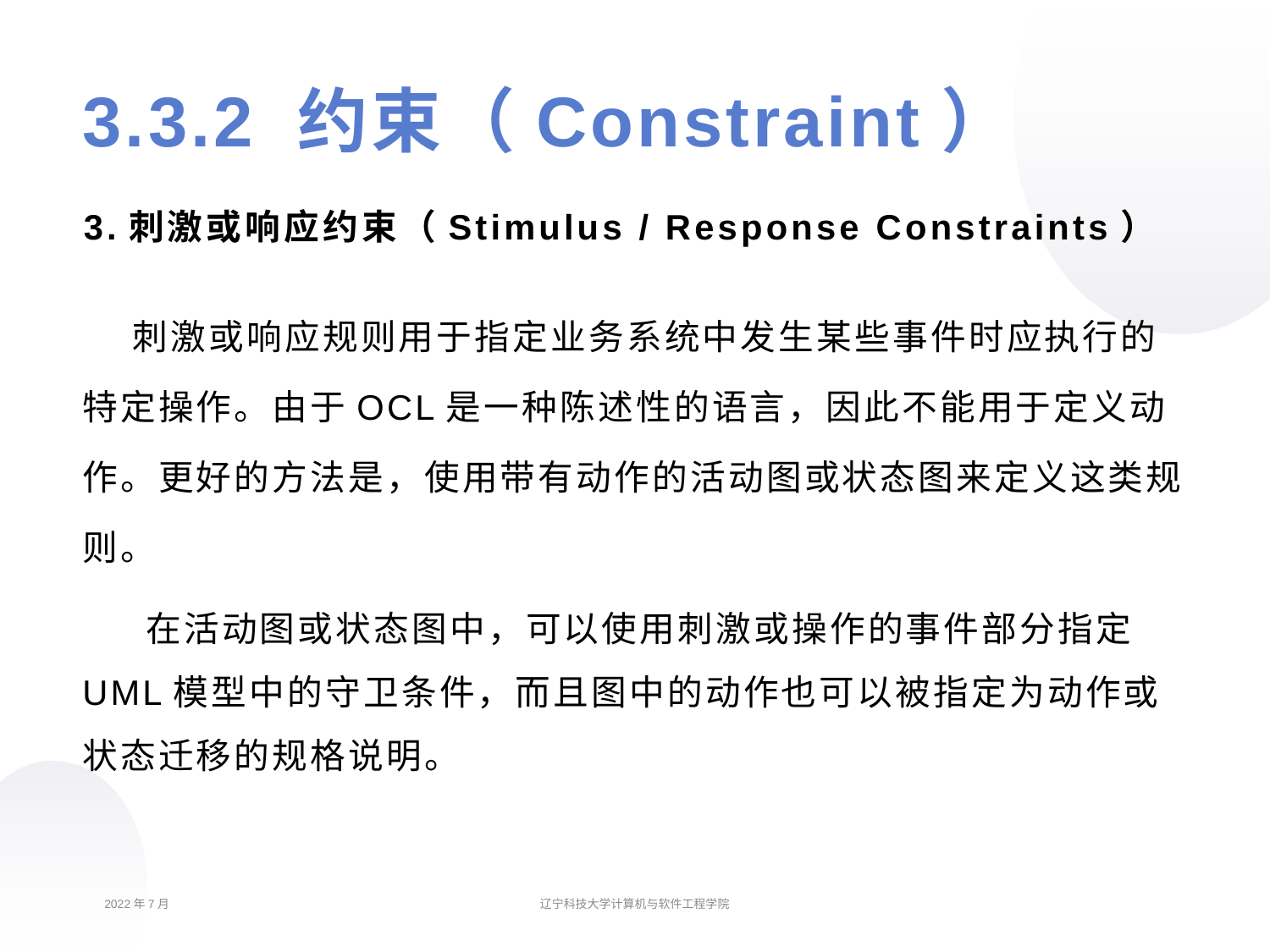

# 3.3.2 约束（Constraint）
3.刺激或响应约束（Stimulus / Response Constraints）
    刺激或响应规则用于指定业务系统中发生某些事件时应执行的特定操作。由于OCL是一种陈述性的语言，因此不能用于定义动作。更好的方法是，使用带有动作的活动图或状态图来定义这类规则。
在活动图或状态图中，可以使用刺激或操作的事件部分指定UML模型中的守卫条件，而且图中的动作也可以被指定为动作或状态迁移的规格说明。

2022年7月
辽宁科技大学计算机与软件工程学院
94